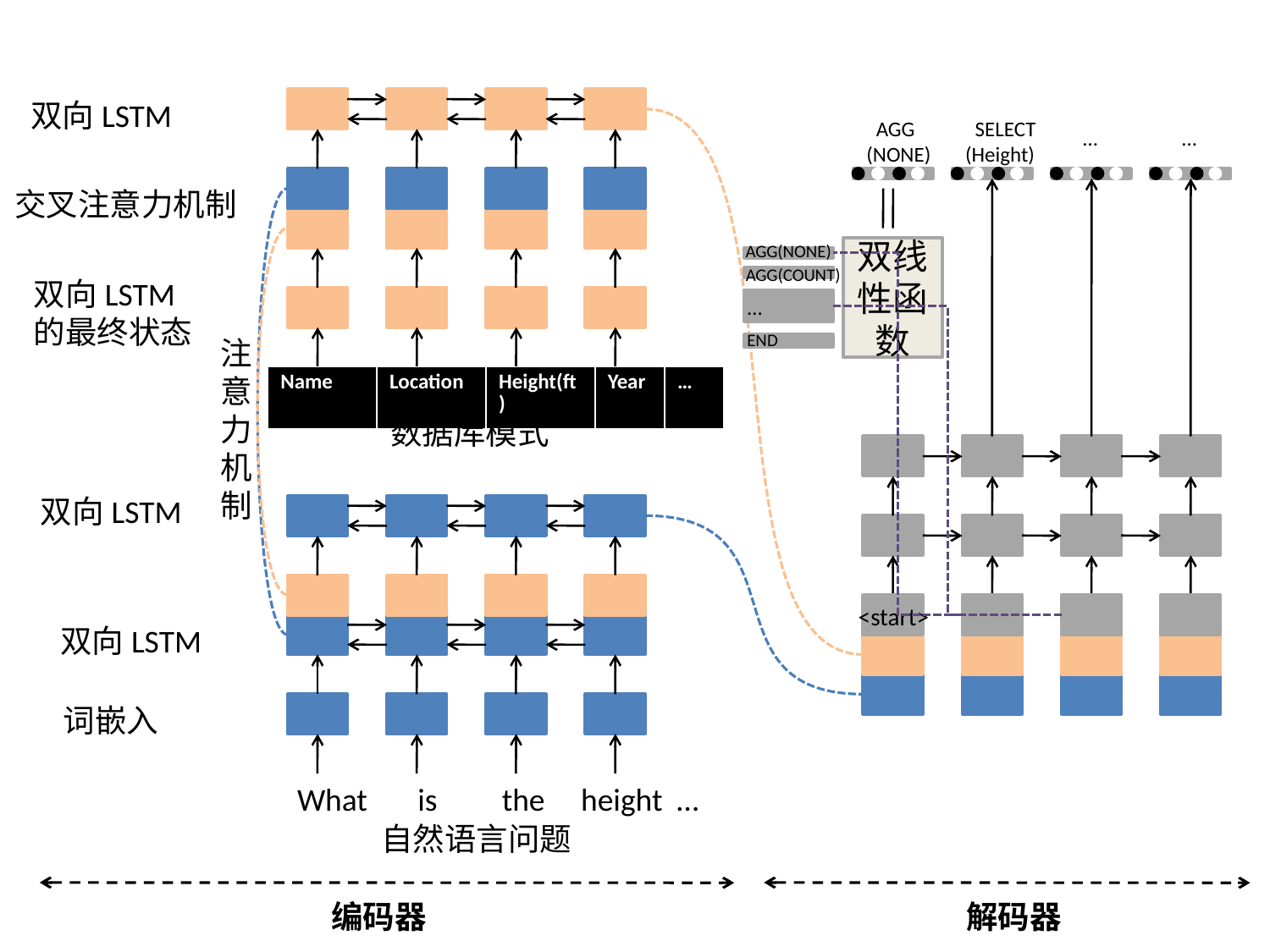

双向LSTM

  AGG
(NONE)
  SELECT
(Height)
…
…

交叉注意力机制

  AGG(NONE)
双线性函数

  AGG(COUNT)
双向LSTM
的最终状态

…

END
注意力机制

| Name | Location | Height(ft) | Year | … |
| --- | --- | --- | --- | --- |
数据库模式

双向LSTM

<start>

双向LSTM

词嵌入

What       is         the     height  …
自然语言问题
编码器
解码器